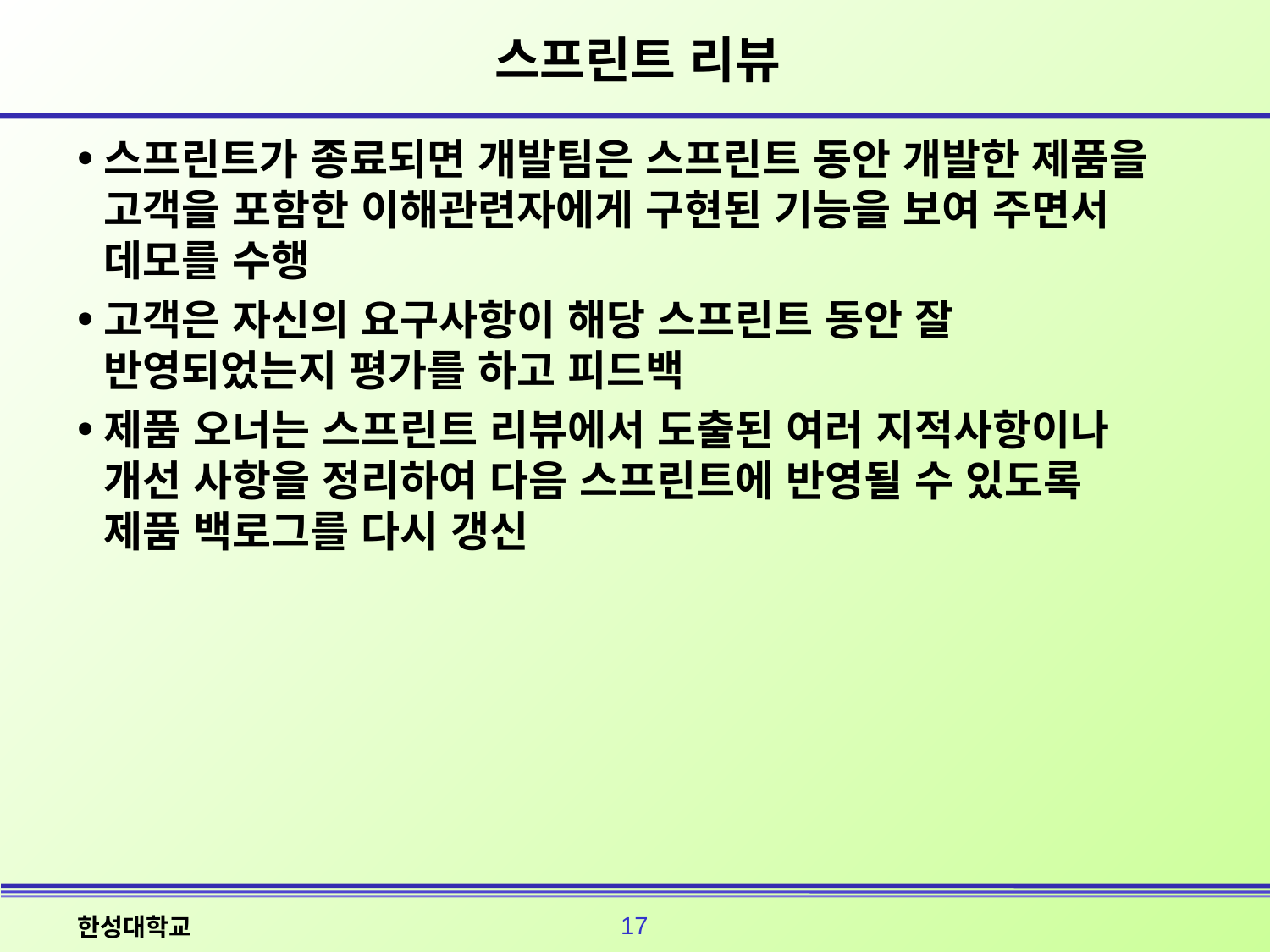

# 스프린트 리뷰
스프린트가 종료되면 개발팀은 스프린트 동안 개발한 제품을 고객을 포함한 이해관련자에게 구현된 기능을 보여 주면서 데모를 수행
고객은 자신의 요구사항이 해당 스프린트 동안 잘 반영되었는지 평가를 하고 피드백
제품 오너는 스프린트 리뷰에서 도출된 여러 지적사항이나 개선 사항을 정리하여 다음 스프린트에 반영될 수 있도록 제품 백로그를 다시 갱신